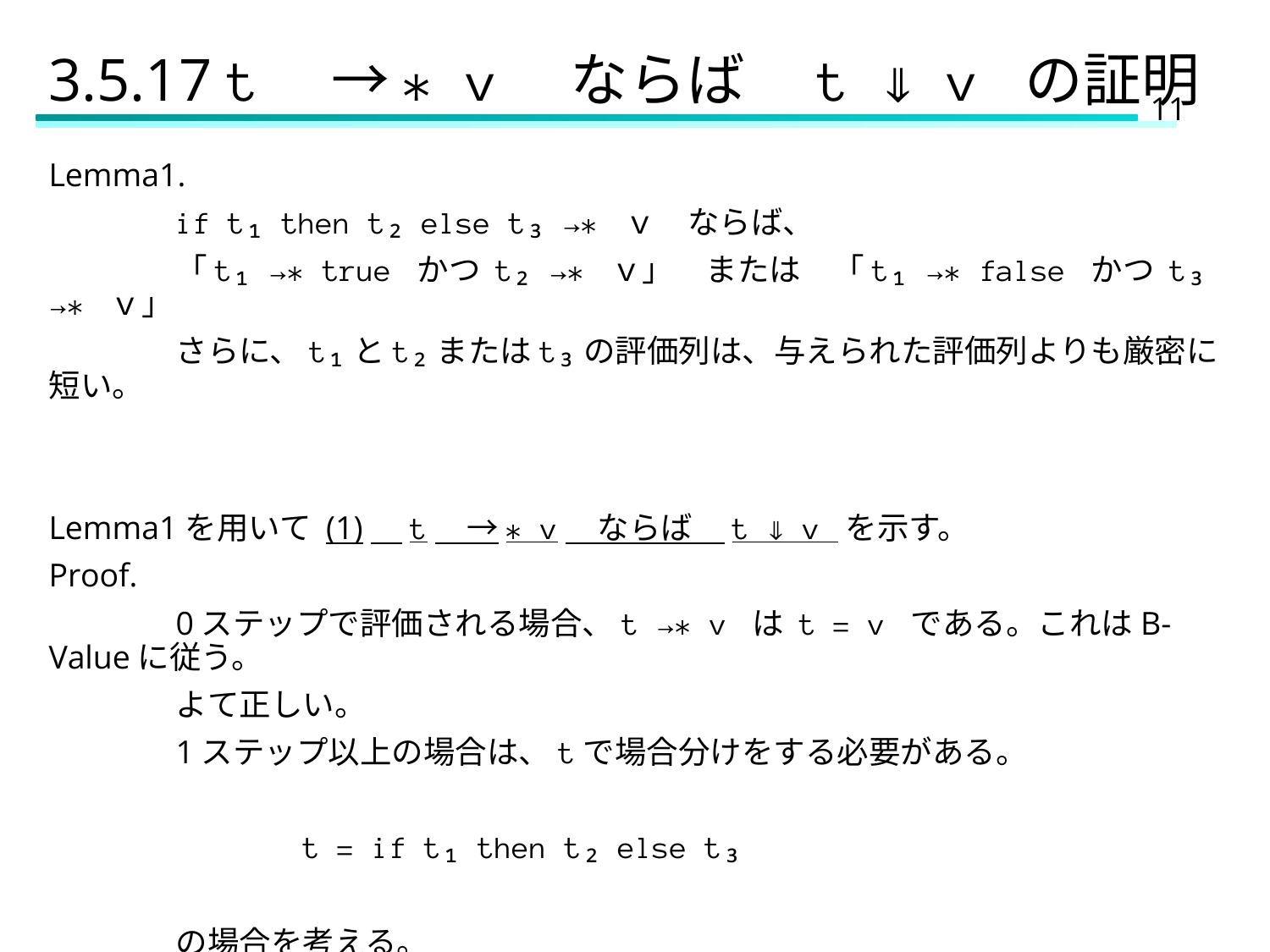

# 3.5.17 t　→* v　ならば　t ⇓ v の証明
Lemma1.
	if t₁ then t₂ else t₃ →* ｖ　ならば、
	「t₁ →* true かつ t₂ →* ｖ」　または　「t₁ →* false かつ t₃ →* ｖ」
　	さらに、t₁とt₂またはt₃の評価列は、与えられた評価列よりも厳密に短い。

Lemma1を用いて (1)　t　→* v　ならば　t ⇓ v を示す。
Proof.
	0ステップで評価される場合、t →* v は t = v である。これはB-Valueに従う。
	よて正しい。
	1ステップ以上の場合は、tで場合分けをする必要がある。

		t = if t₁ then t₂ else t₃

	の場合を考える。